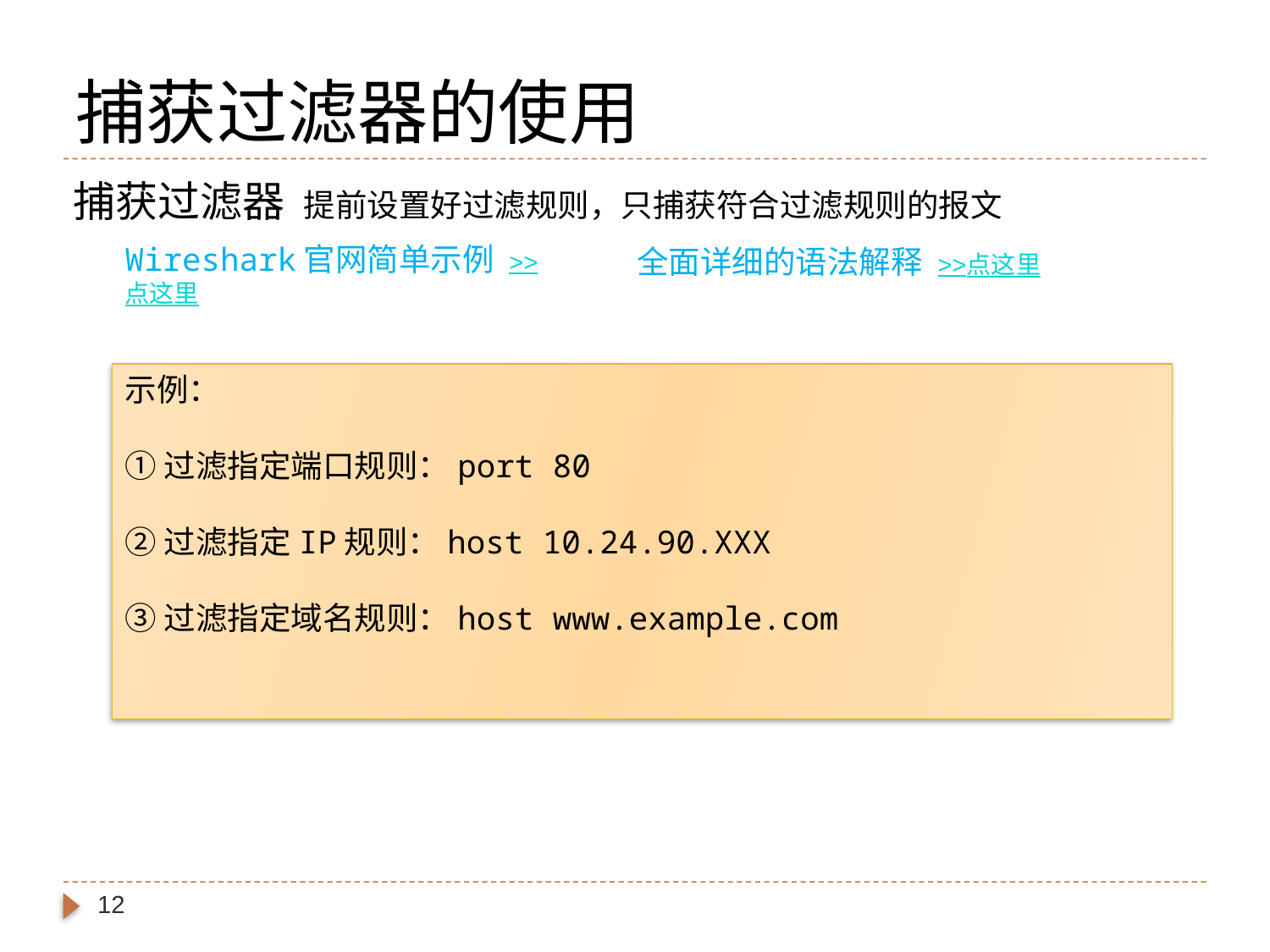

# 捕获过滤器的使用
捕获过滤器  提前设置好过滤规则，只捕获符合过滤规则的报文
Wireshark官网简单示例 >>点这里
   全面详细的语法解释 >>点这里
示例：

①过滤指定端口规则：port 80

②过滤指定IP规则：host 10.24.90.XXX

③过滤指定域名规则：host www.example.com

12